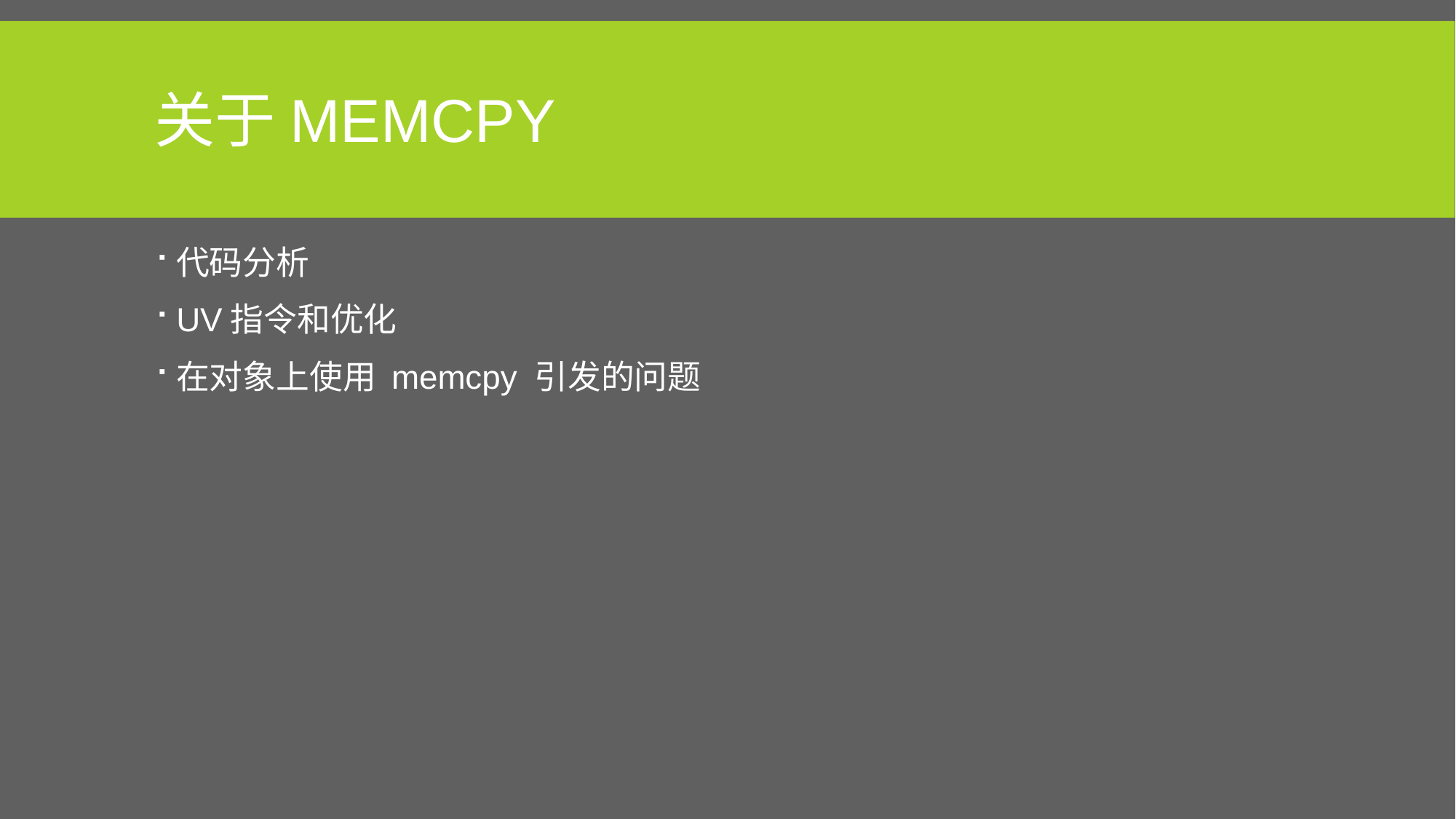

# 关于memcpy
代码分析
UV指令和优化
在对象上使用 memcpy 引发的问题